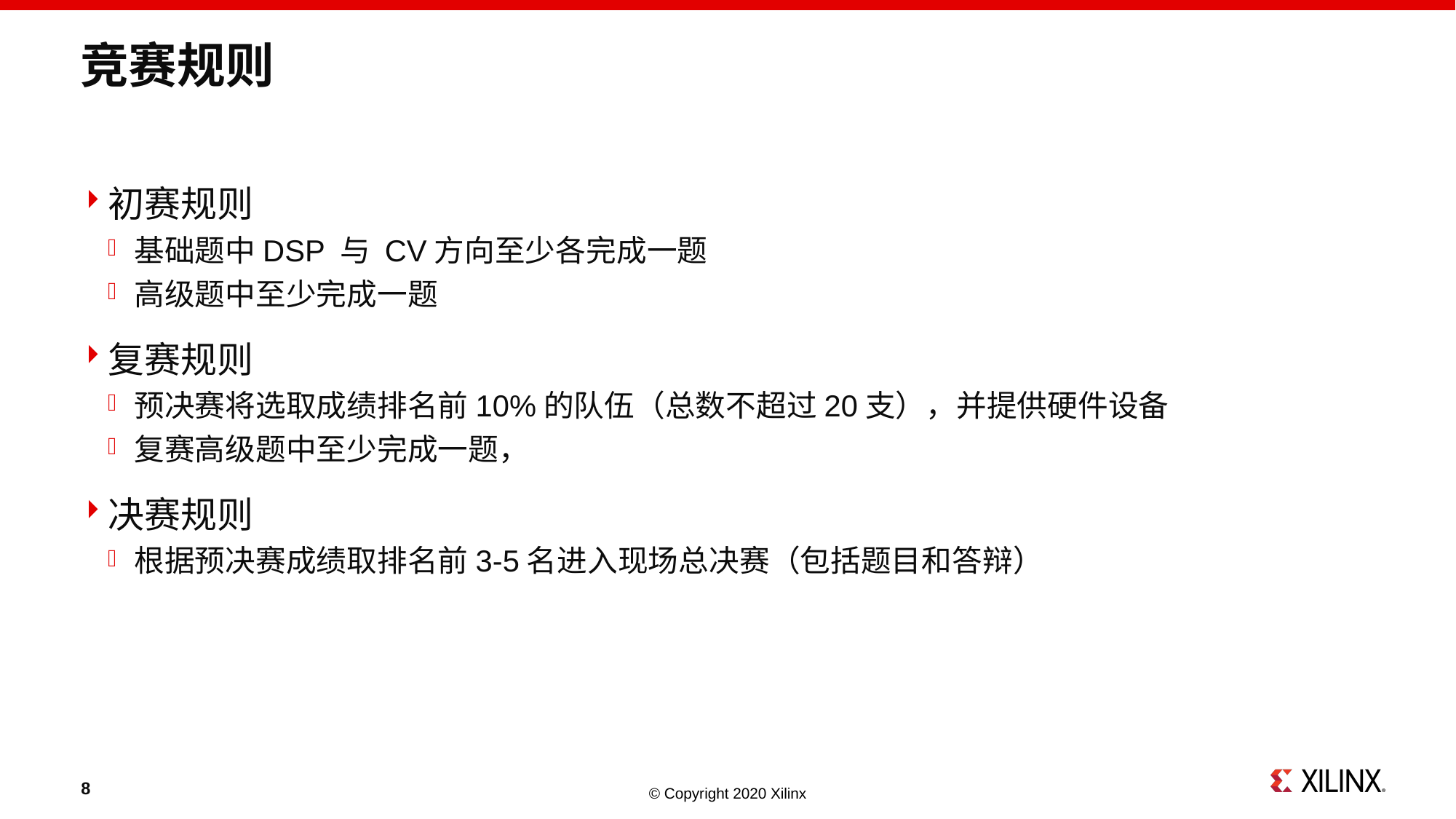

# 竞赛规则
初赛规则
基础题中DSP 与 CV方向至少各完成一题
高级题中至少完成一题
复赛规则
预决赛将选取成绩排名前10%的队伍（总数不超过20支），并提供硬件设备
复赛高级题中至少完成一题，
决赛规则
根据预决赛成绩取排名前3-5名进入现场总决赛（包括题目和答辩）
8